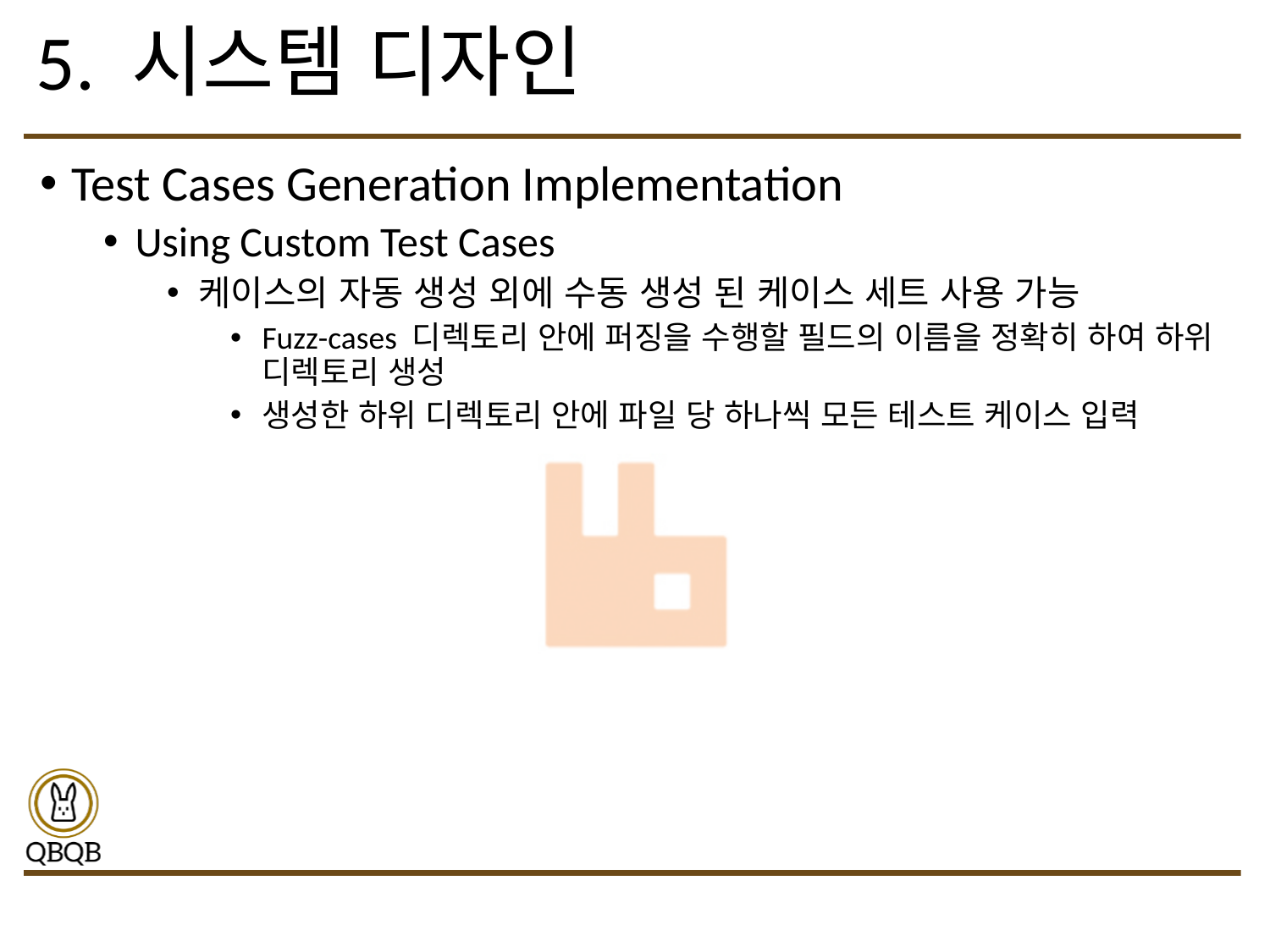

# 5. 시스템 디자인
Test Cases Generation Implementation
Using Custom Test Cases
케이스의 자동 생성 외에 수동 생성 된 케이스 세트 사용 가능
Fuzz-cases 디렉토리 안에 퍼징을 수행할 필드의 이름을 정확히 하여 하위 디렉토리 생성
생성한 하위 디렉토리 안에 파일 당 하나씩 모든 테스트 케이스 입력